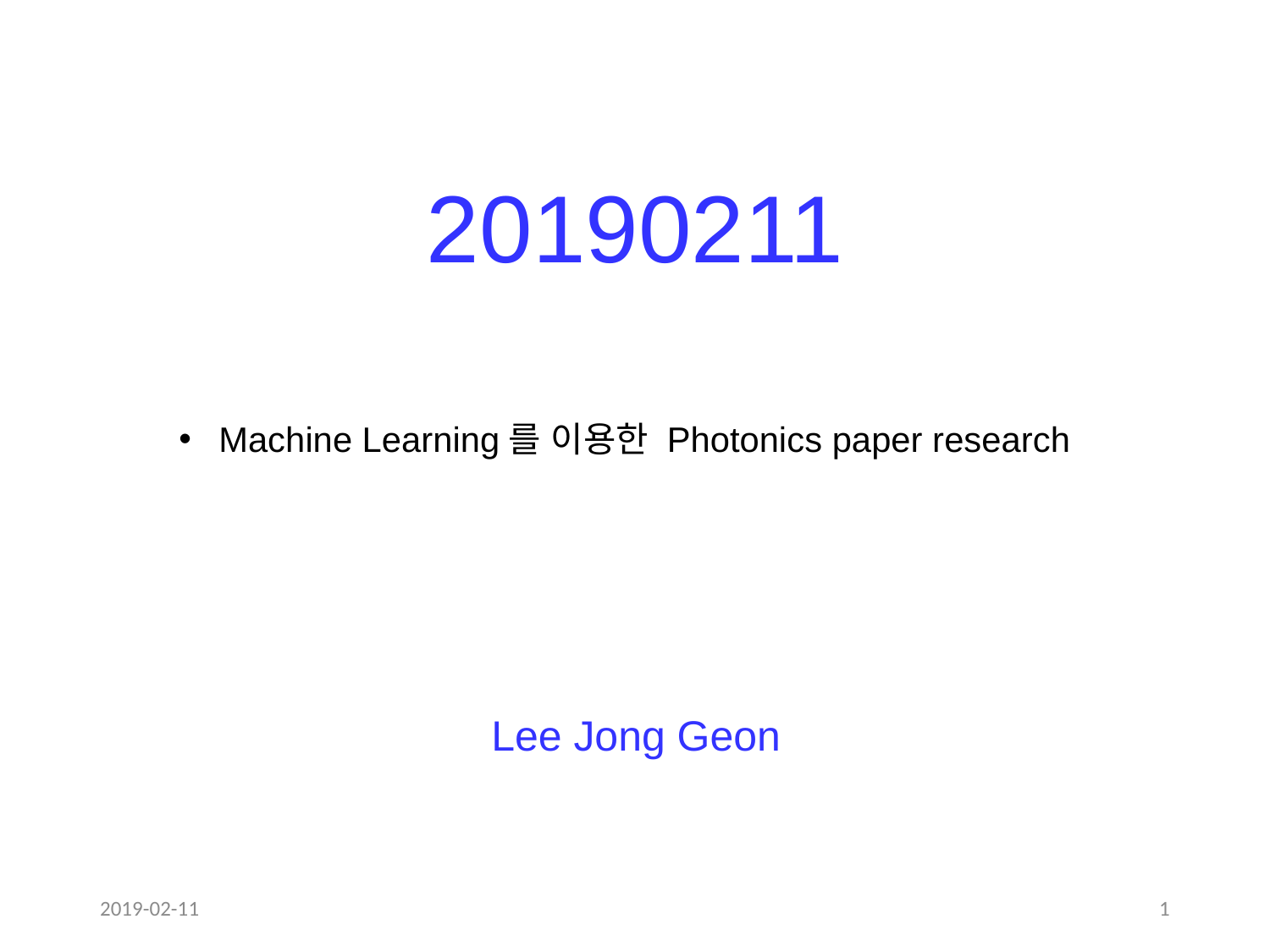

20190211
Machine Learning를 이용한 Photonics paper research

Lee Jong Geon
2019-02-11
1